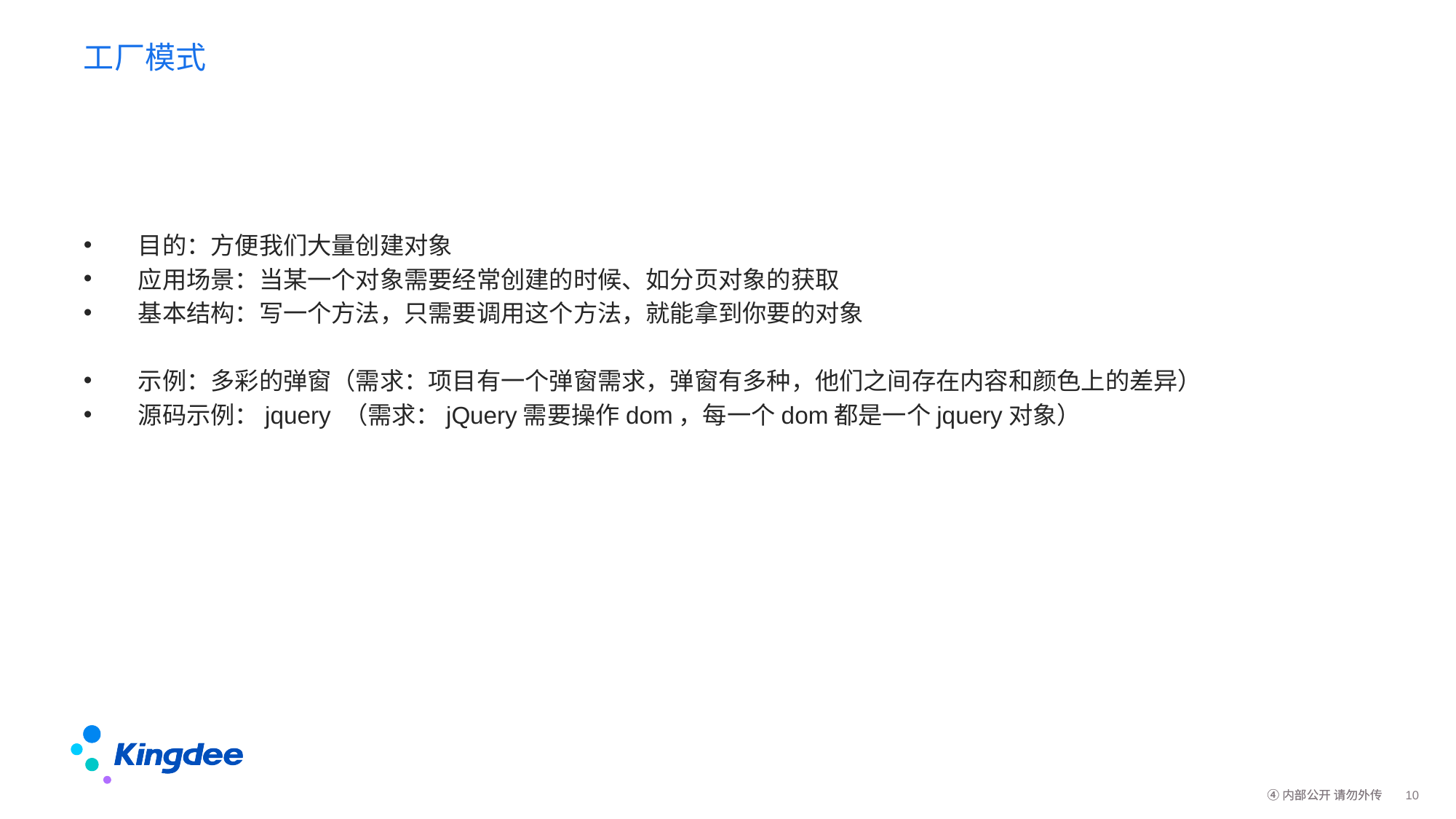

# 工厂模式
目的：方便我们大量创建对象
应用场景：当某一个对象需要经常创建的时候、如分页对象的获取
基本结构：写一个方法，只需要调用这个方法，就能拿到你要的对象

示例：多彩的弹窗（需求：项目有一个弹窗需求，弹窗有多种，他们之间存在内容和颜色上的差异）
源码示例：jquery （需求：jQuery需要操作dom，每一个dom都是一个jquery对象）